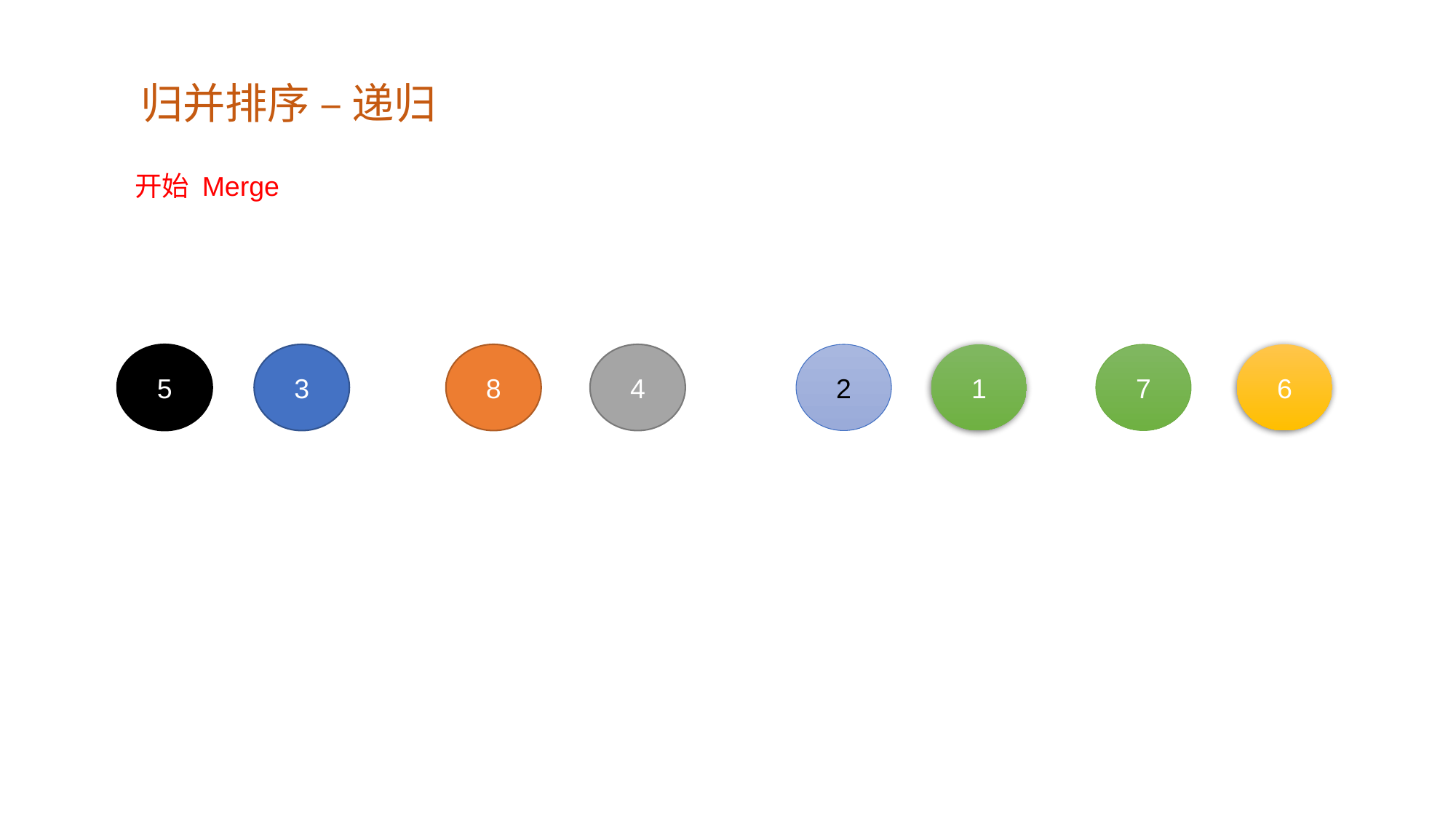

归并排序 – 递归
开始 Merge
5
3
8
4
2
1
7
6